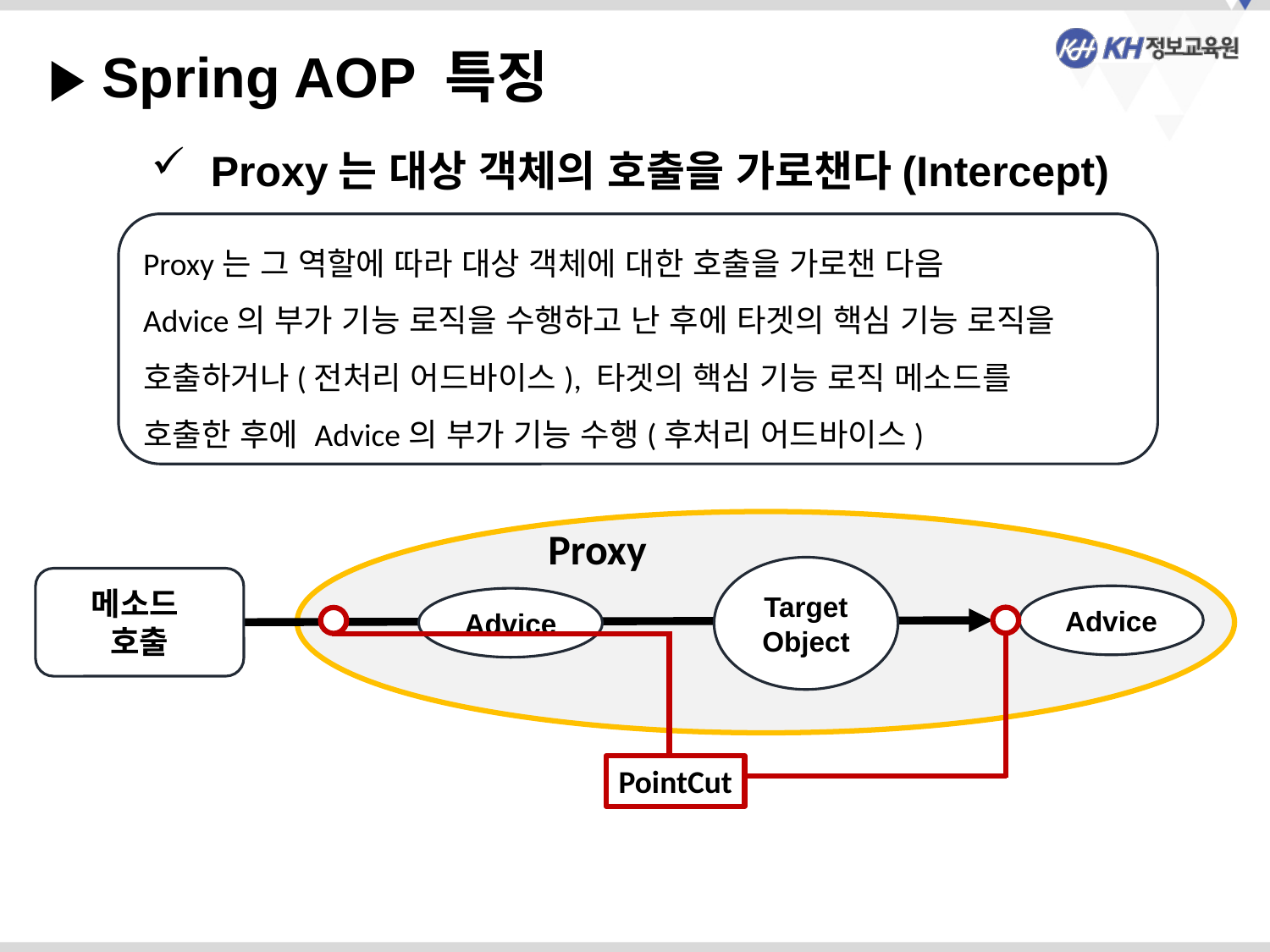

▶ Spring AOP 특징
 Proxy는 대상 객체의 호출을 가로챈다(Intercept)
Proxy는 그 역할에 따라 대상 객체에 대한 호출을 가로챈 다음
Advice의 부가 기능 로직을 수행하고 난 후에 타겟의 핵심 기능 로직을
호출하거나(전처리 어드바이스), 타겟의 핵심 기능 로직 메소드를
호출한 후에 Advice의 부가 기능 수행(후처리 어드바이스)

Proxy
Target
Object
메소드
호출
Advice
Advice

PointCut